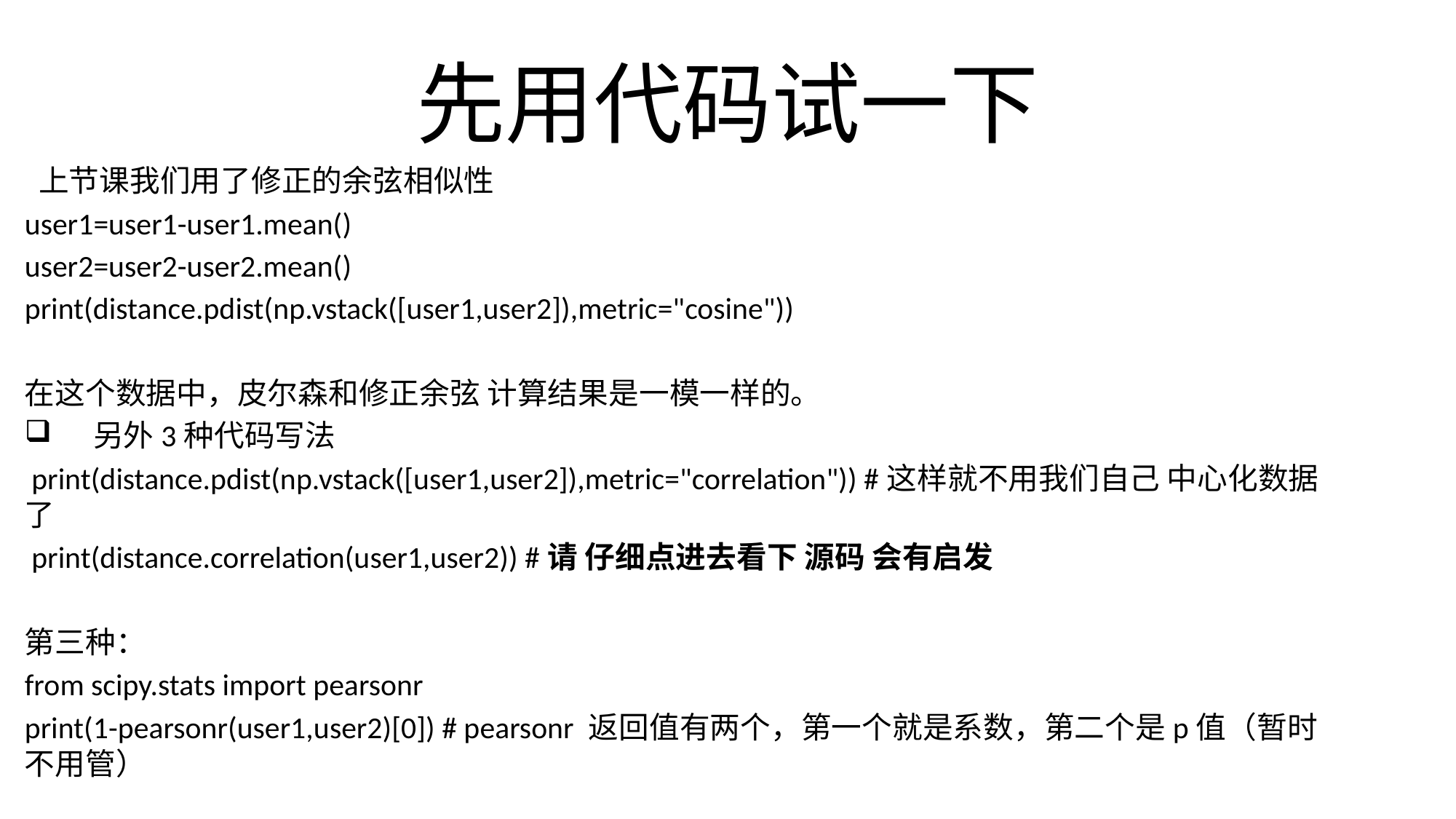

# 先用代码试一下
 上节课我们用了修正的余弦相似性
user1=user1-user1.mean()
user2=user2-user2.mean()
print(distance.pdist(np.vstack([user1,user2]),metric="cosine"))

在这个数据中，皮尔森和修正余弦 计算结果是一模一样的。
 另外3种代码写法
 print(distance.pdist(np.vstack([user1,user2]),metric="correlation")) #这样就不用我们自己 中心化数据了
 print(distance.correlation(user1,user2)) #请 仔细点进去看下 源码 会有启发

第三种：
from scipy.stats import pearsonr
print(1-pearsonr(user1,user2)[0]) # pearsonr 返回值有两个，第一个就是系数，第二个是p值（暂时不用管）